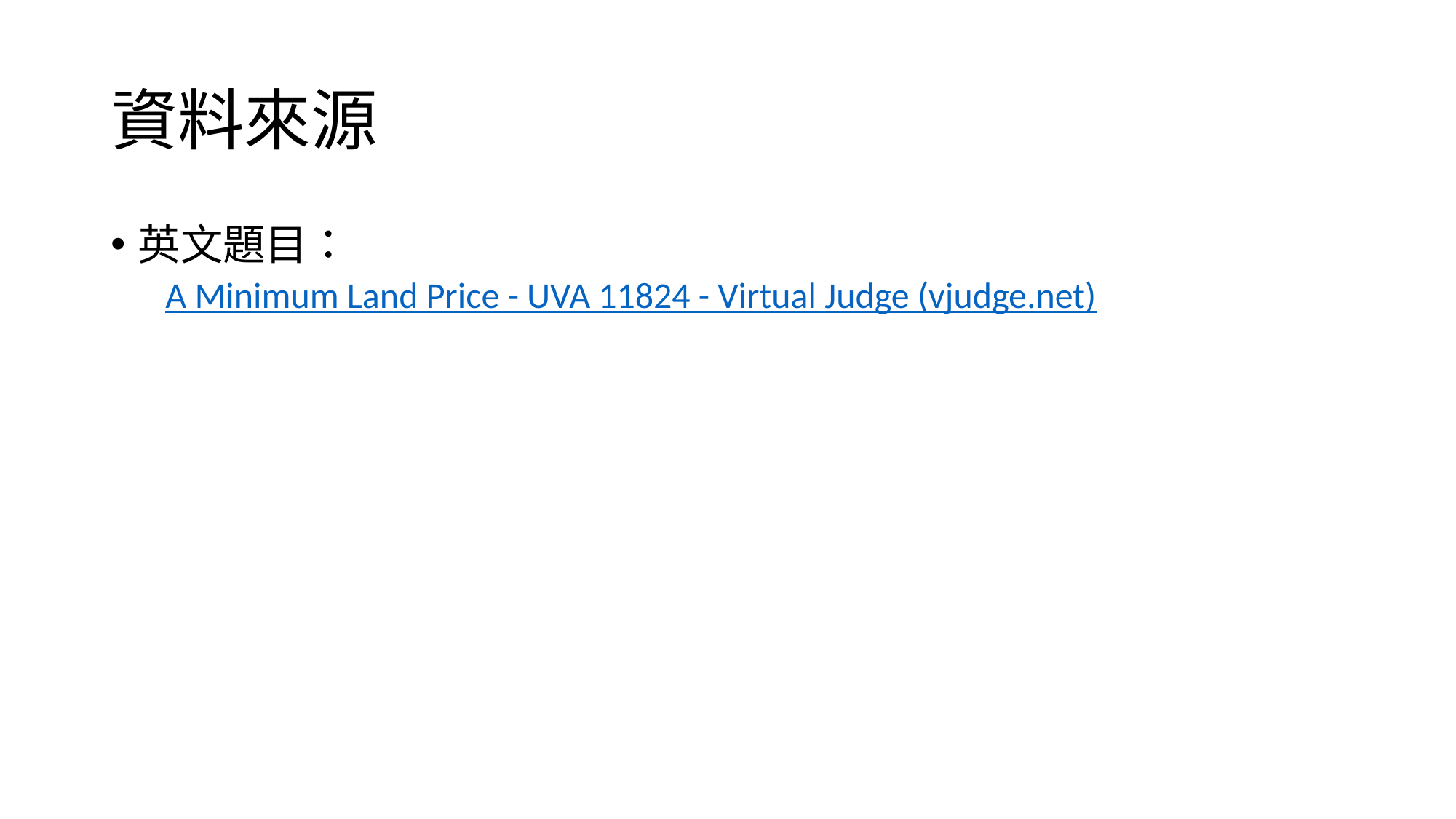

# 資料來源
英文題目：
A Minimum Land Price - UVA 11824 - Virtual Judge (vjudge.net)